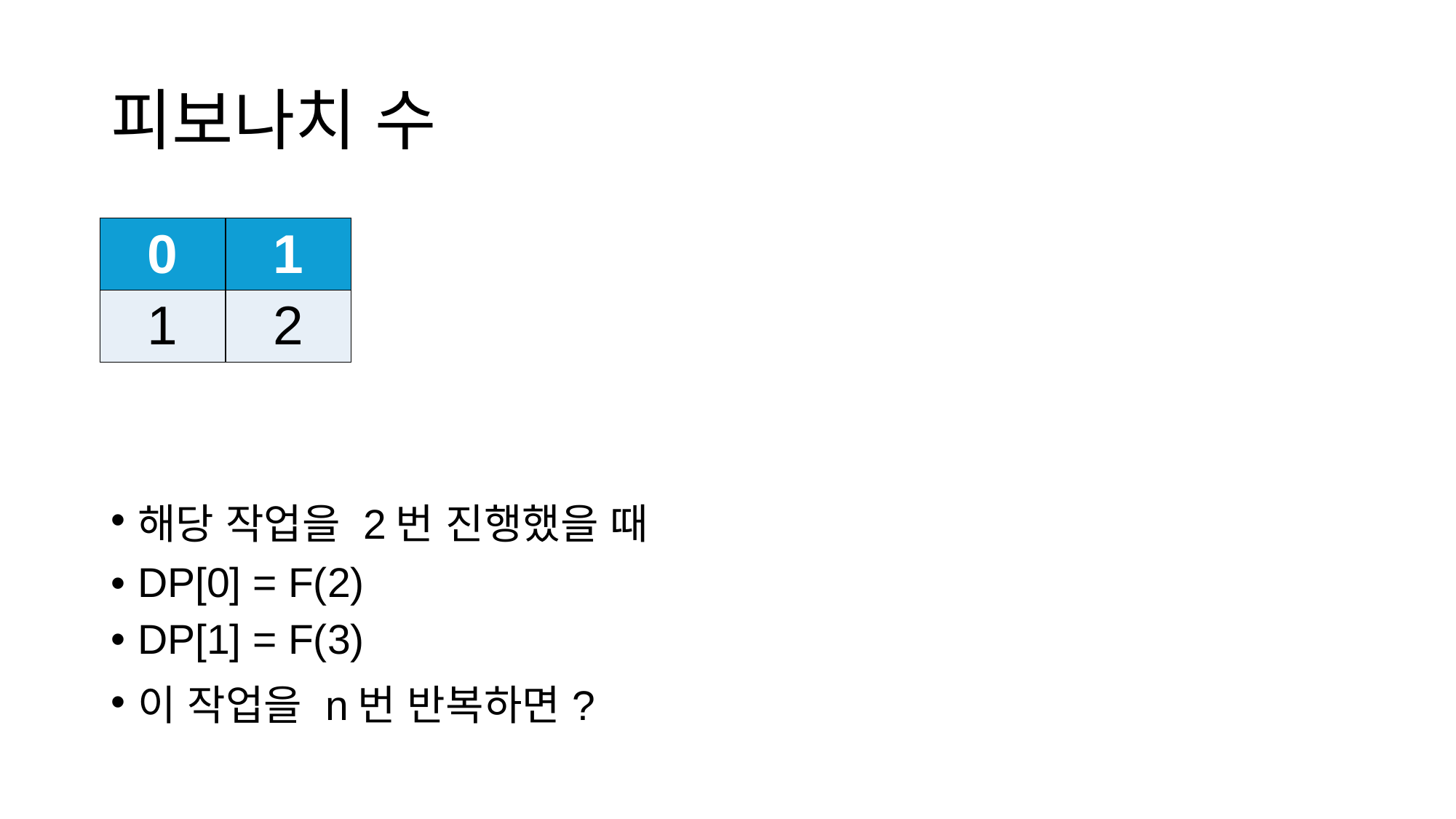

# 피보나치 수
| 0 | 1 |
| --- | --- |
| 1 | 2 |
해당 작업을 2번 진행했을 때
DP[0] = F(2)
DP[1] = F(3)
이 작업을 n번 반복하면?